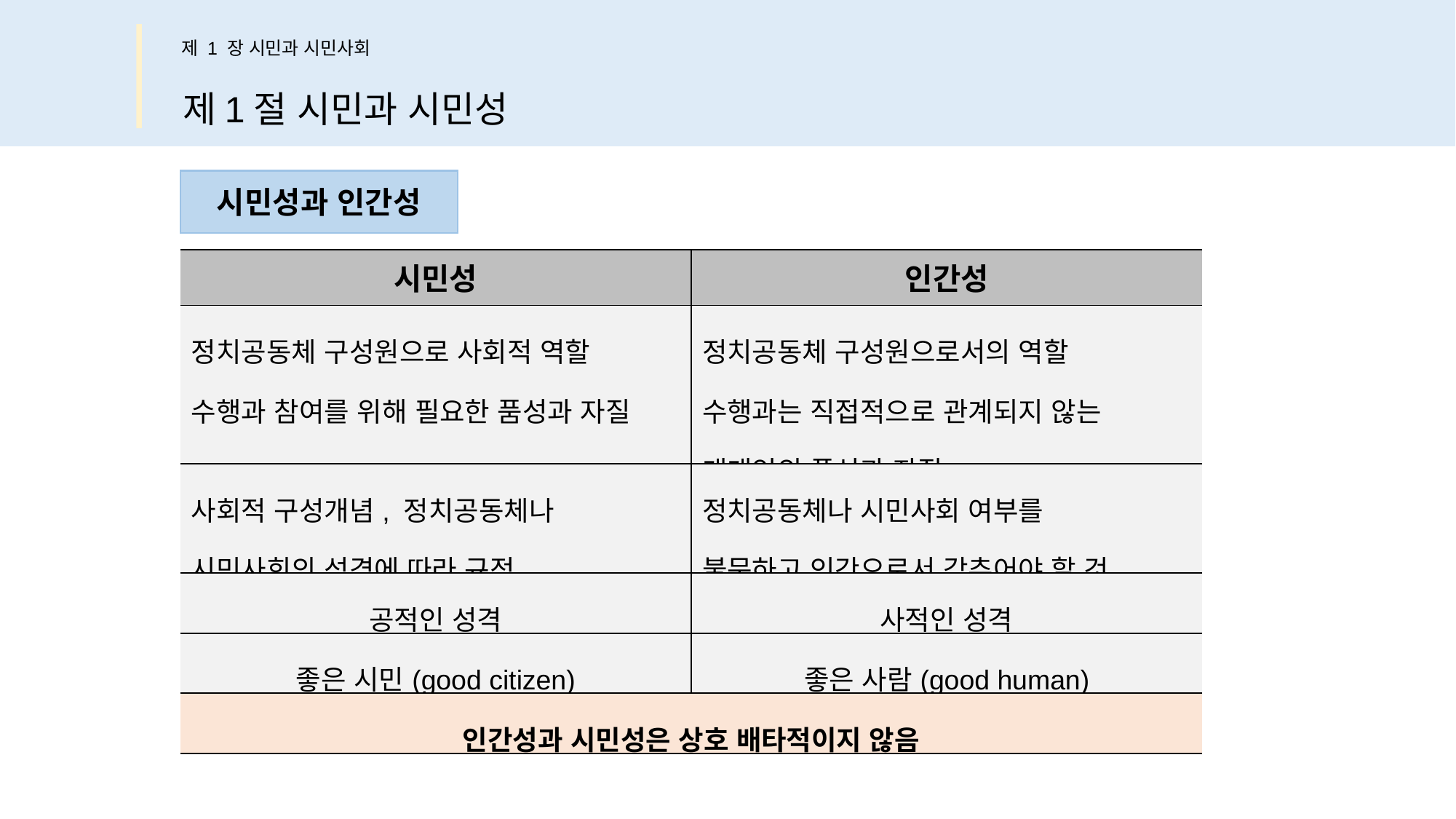

제 1 장 시민과 시민사회
제1절 시민과 시민성
시민성과 인간성
| 시민성 | 인간성 |
| --- | --- |
| 정치공동체 구성원으로 사회적 역할 수행과 참여를 위해 필요한 품성과 자질 | 정치공동체 구성원으로서의 역할 수행과는 직접적으로 관계되지 않는 개개인의 품성과 자질 |
| 사회적 구성개념, 정치공동체나 시민사회의 성격에 따라 규정 | 정치공동체나 시민사회 여부를 불문하고 인간으로서 갖추어야 할 것 |
| 공적인 성격 | 사적인 성격 |
| 좋은 시민(good citizen) | 좋은 사람(good human) |
| 인간성과 시민성은 상호 배타적이지 않음 |  |